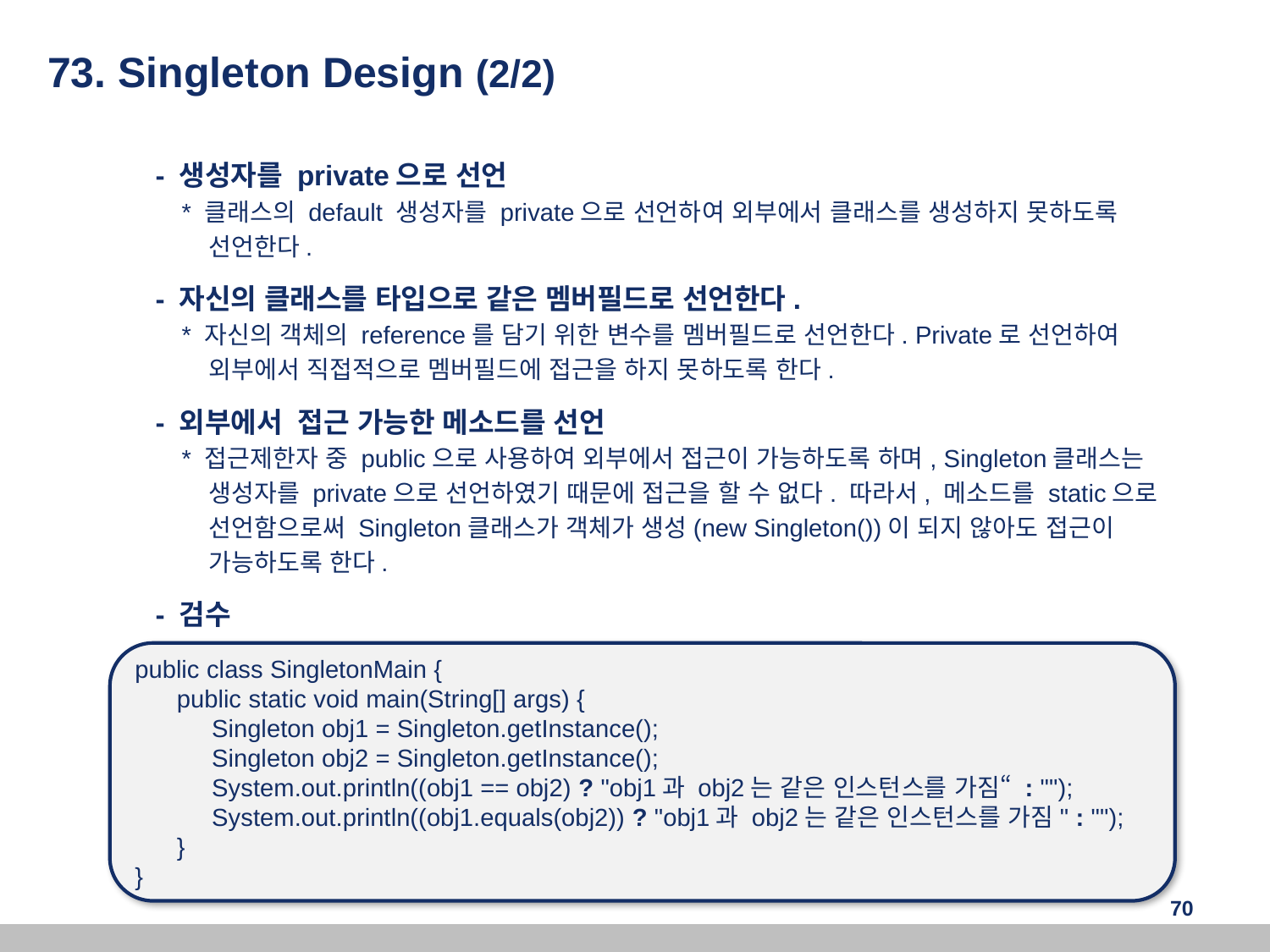

73. Singleton Design (2/2)
  - 생성자를 private으로 선언
      * 클래스의 default 생성자를 private으로 선언하여 외부에서 클래스를 생성하지 못하도록
         선언한다.

  - 자신의 클래스를 타입으로 같은 멤버필드로 선언한다.
      * 자신의 객체의 reference를 담기 위한 변수를 멤버필드로 선언한다. Private로 선언하여
         외부에서 직접적으로 멤버필드에 접근을 하지 못하도록 한다.

  - 외부에서  접근 가능한 메소드를 선언
      * 접근제한자 중 public으로 사용하여 외부에서 접근이 가능하도록 하며, Singleton클래스는
         생성자를 private으로 선언하였기 때문에 접근을 할 수 없다. 따라서, 메소드를 static으로
         선언함으로써 Singleton클래스가 객체가 생성(new Singleton())이 되지 않아도 접근이
         가능하도록 한다.

  - 검수

public class SingletonMain {
      public static void main(String[] args) {
           Singleton obj1 = Singleton.getInstance();
           Singleton obj2 = Singleton.getInstance();
           System.out.println((obj1 == obj2) ? "obj1과 obj2는 같은 인스턴스를 가짐“ : "");
           System.out.println((obj1.equals(obj2)) ? "obj1과 obj2는 같은 인스턴스를 가짐" : "");
      }
}
70